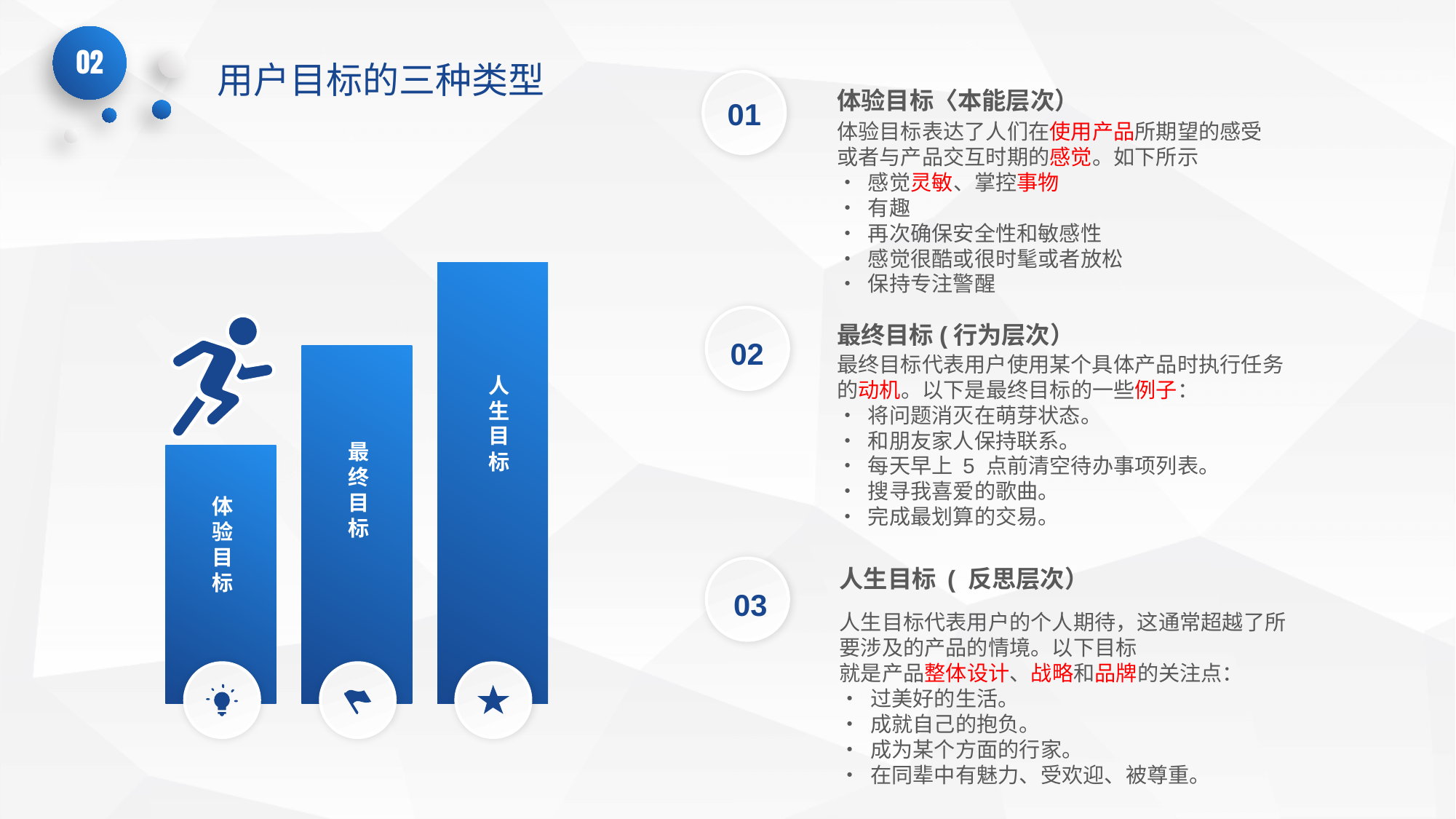

用户目标的三种类型

体验目标〈本能层次）
体验目标表达了人们在使用产品所期望的感受或者与产品交互时期的感觉。如下所示
• 感觉灵敏、掌控事物
• 有趣
• 再次确保安全性和敏感性
• 感觉很酷或很时髦或者放松
• 保持专注警醒
01

最终目标(行为层次）
最终目标代表用户使用某个具体产品时执行任务的动机。以下是最终目标的一些例子：
• 将问题消灭在萌芽状态。
• 和朋友家人保持联系。
• 每天早上 5 点前清空待办事项列表。
• 搜寻我喜爱的歌曲。
• 完成最划算的交易。
02

人生目标

最终目标
体验目标

人生目标 ( 反思层次）
人生目标代表用户的个人期待，这通常超越了所要涉及的产品的情境。以下目标
就是产品整体设计、战略和品牌的关注点：
• 过美好的生活。
• 成就自己的抱负。
• 成为某个方面的行家。
• 在同辈中有魅力、受欢迎、被尊重。
03